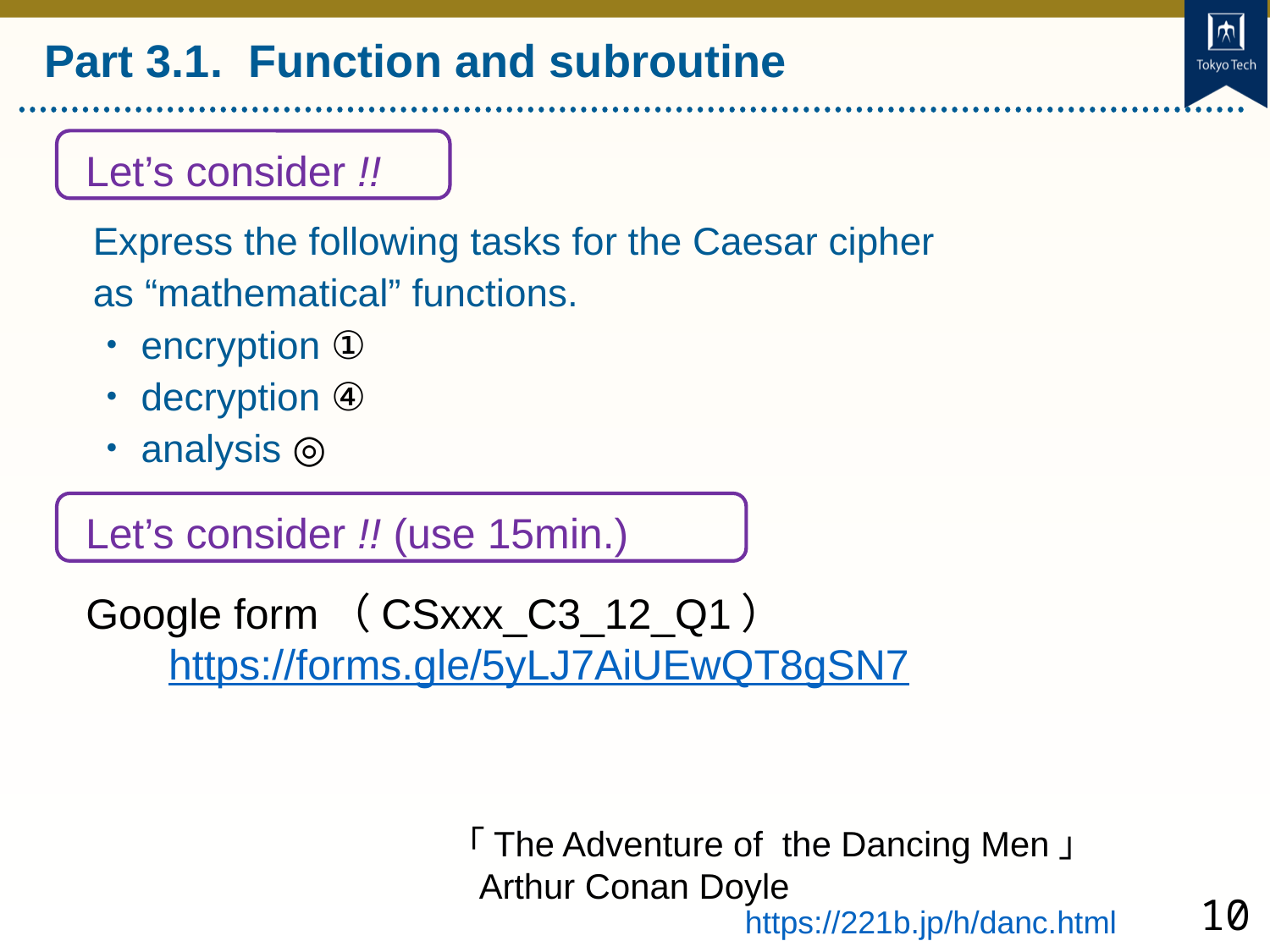

Part 3.1.  Function and subroutine
Let’s consider !!
Express the following tasks for the Caesar cipher
as “mathematical” functions.
・encryption ①
・decryption ④
・analysis ◎
Let’s consider !! (use 15min.)
Google form（CSxxx_C3_12_Q1）
       https://forms.gle/5yLJ7AiUEwQT8gSN7
「The Adventure of  the Dancing Men」
   Arthur Conan Doyle
https://221b.jp/h/danc.html